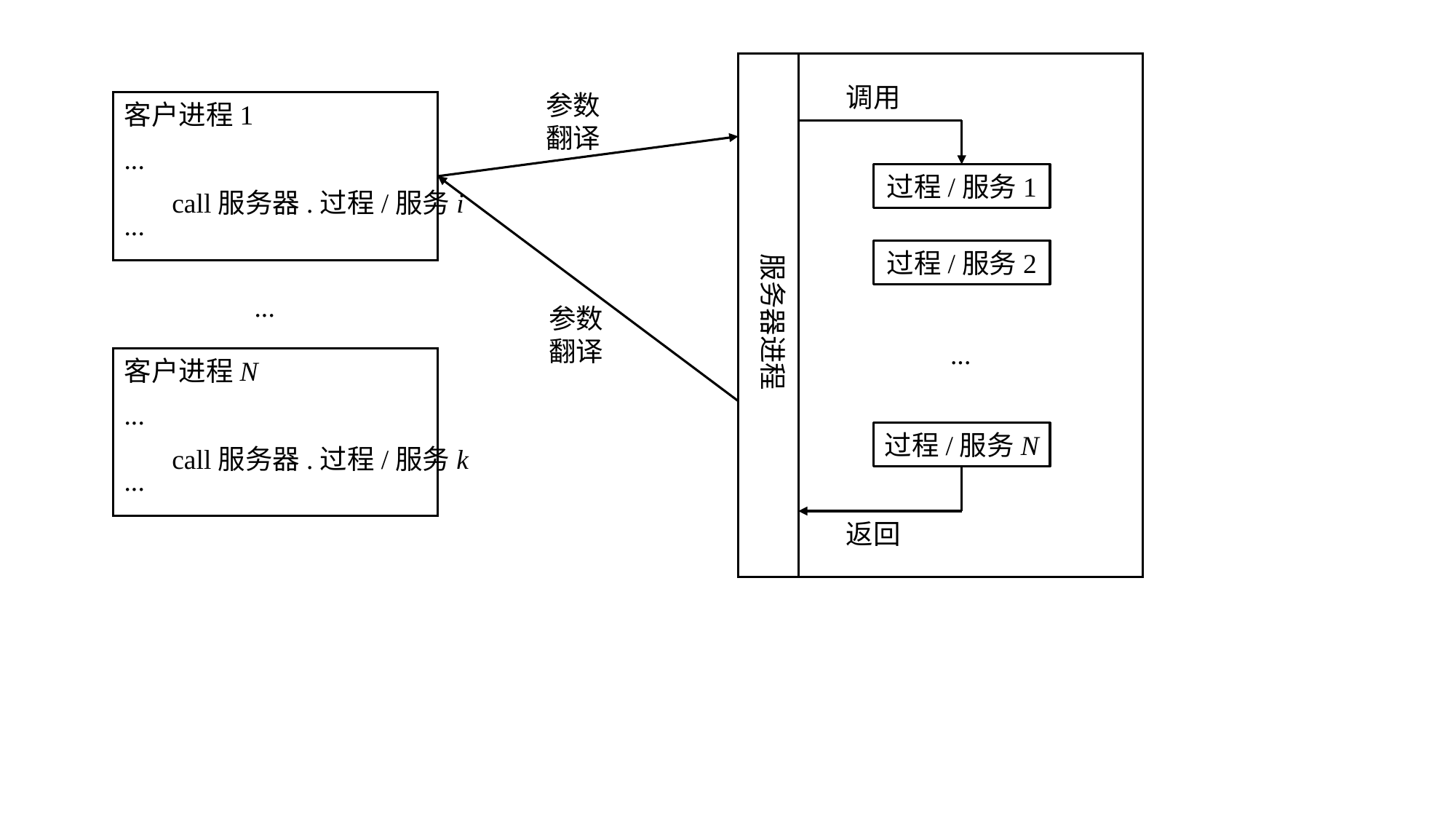

调用
参数
翻译
客户进程1

...
过程/服务1
call服务器.过程/服务i
...
过程/服务2
服务器进程
...
参数
翻译
...
客户进程N

...
过程/服务N
call服务器.过程/服务k
...
返回